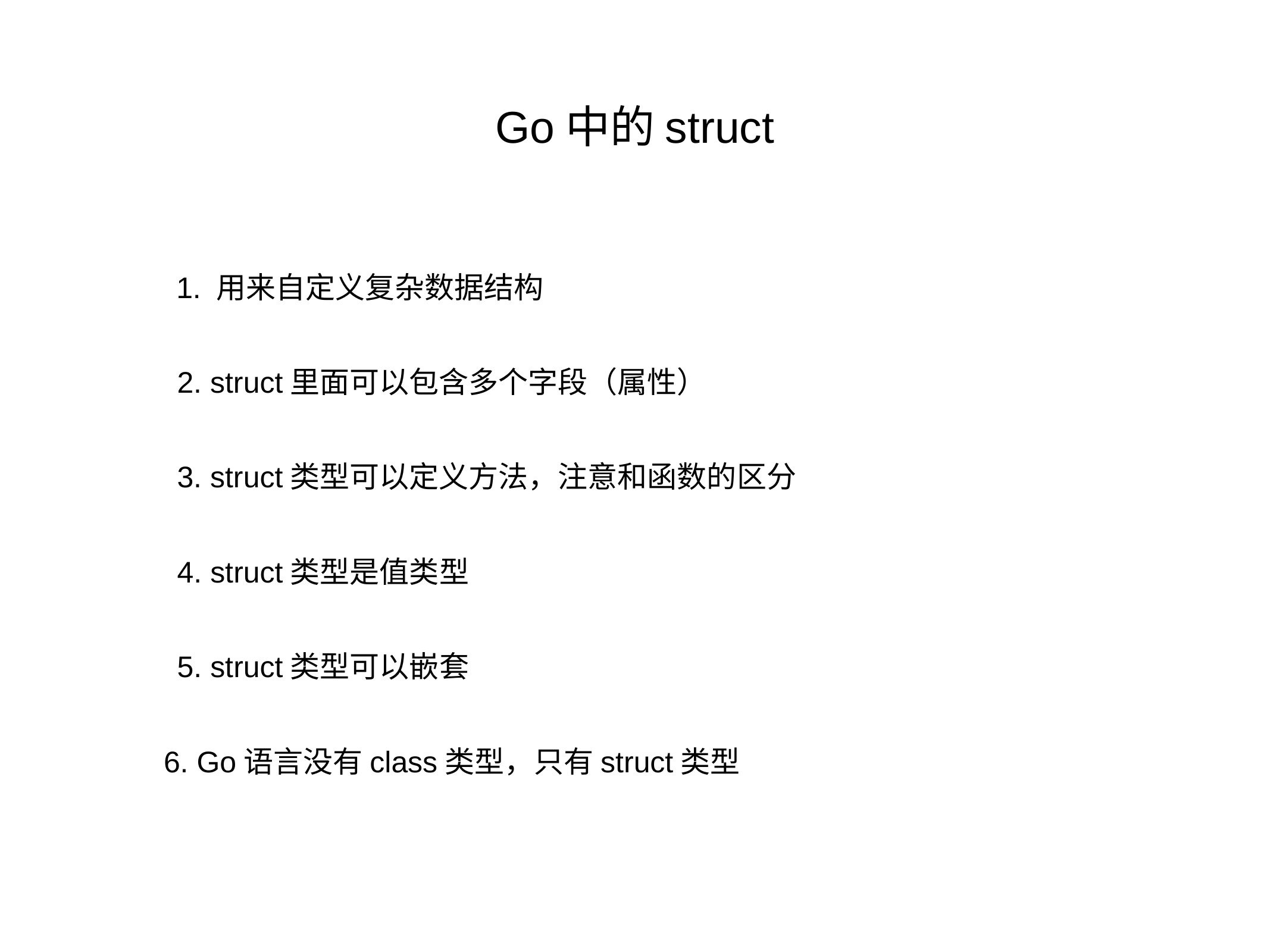

Go中的struct
1. 用来自定义复杂数据结构
2. struct里面可以包含多个字段（属性）
3. struct类型可以定义方法，注意和函数的区分
4. struct类型是值类型
5. struct类型可以嵌套
6. Go语言没有class类型，只有struct类型